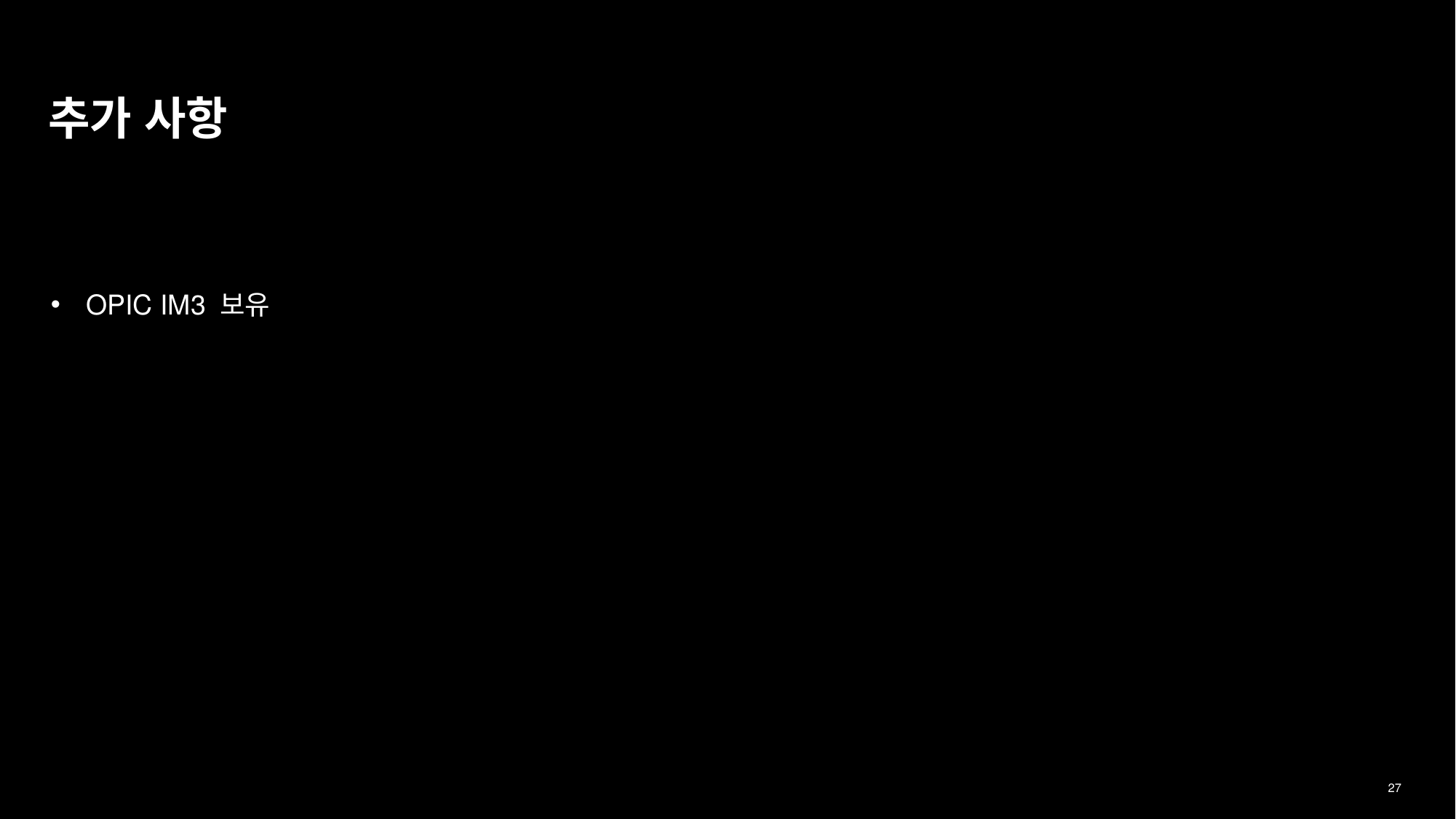

# 추가 사항
 OPIC IM3 보유

27